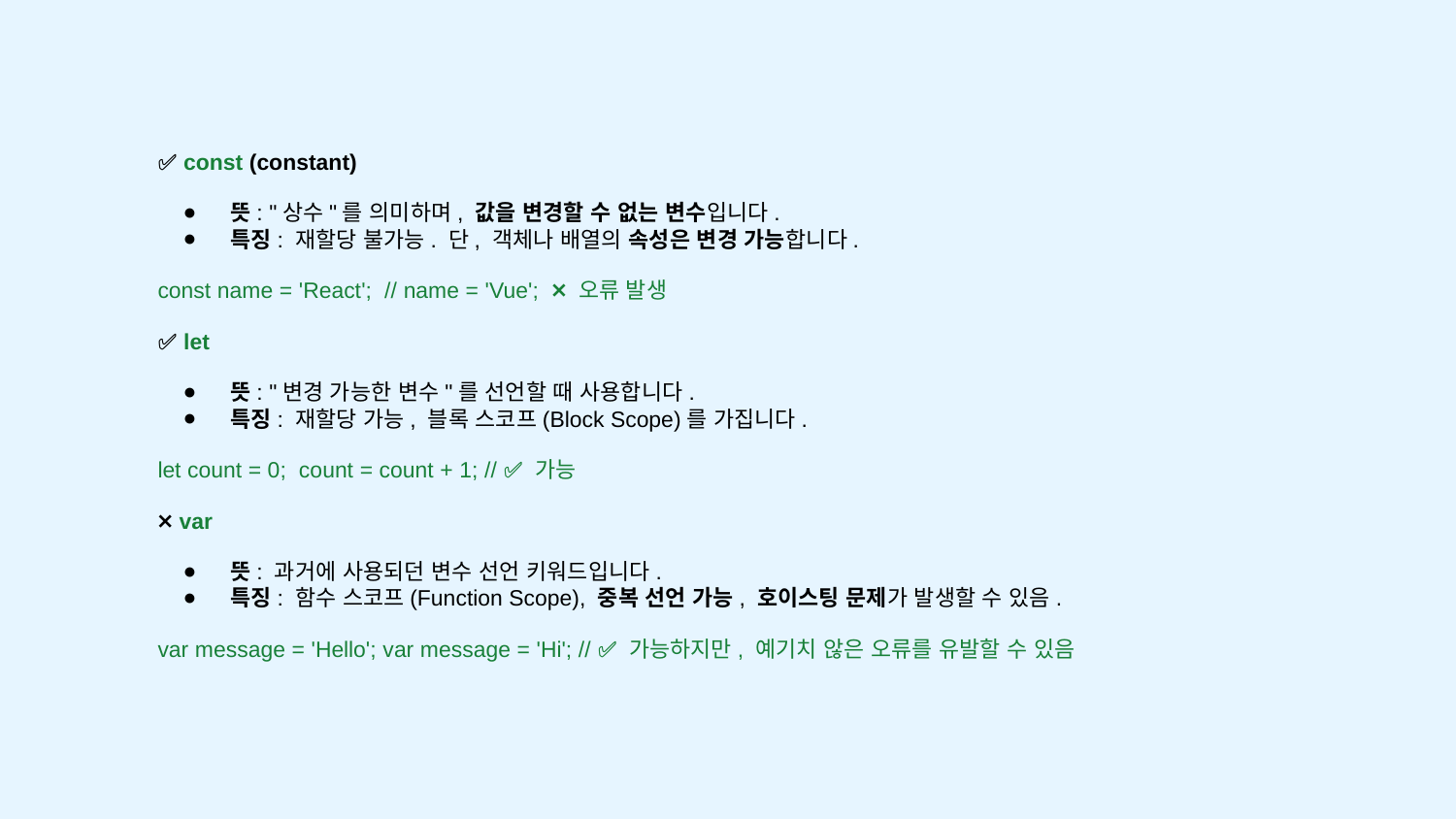

✅ const (constant)
뜻: "상수"를 의미하며, 값을 변경할 수 없는 변수입니다.
특징: 재할당 불가능. 단, 객체나 배열의 속성은 변경 가능합니다.
const name = 'React';  // name = 'Vue';  ❌ 오류 발생
✅ let
뜻: "변경 가능한 변수"를 선언할 때 사용합니다.
특징: 재할당 가능, 블록 스코프(Block Scope)를 가집니다.
let count = 0;  count = count + 1; // ✅ 가능
❌ var
뜻: 과거에 사용되던 변수 선언 키워드입니다.
특징: 함수 스코프(Function Scope), 중복 선언 가능, 호이스팅 문제가 발생할 수 있음.
var message = 'Hello'; var message = 'Hi'; // ✅ 가능하지만, 예기치 않은 오류를 유발할 수 있음